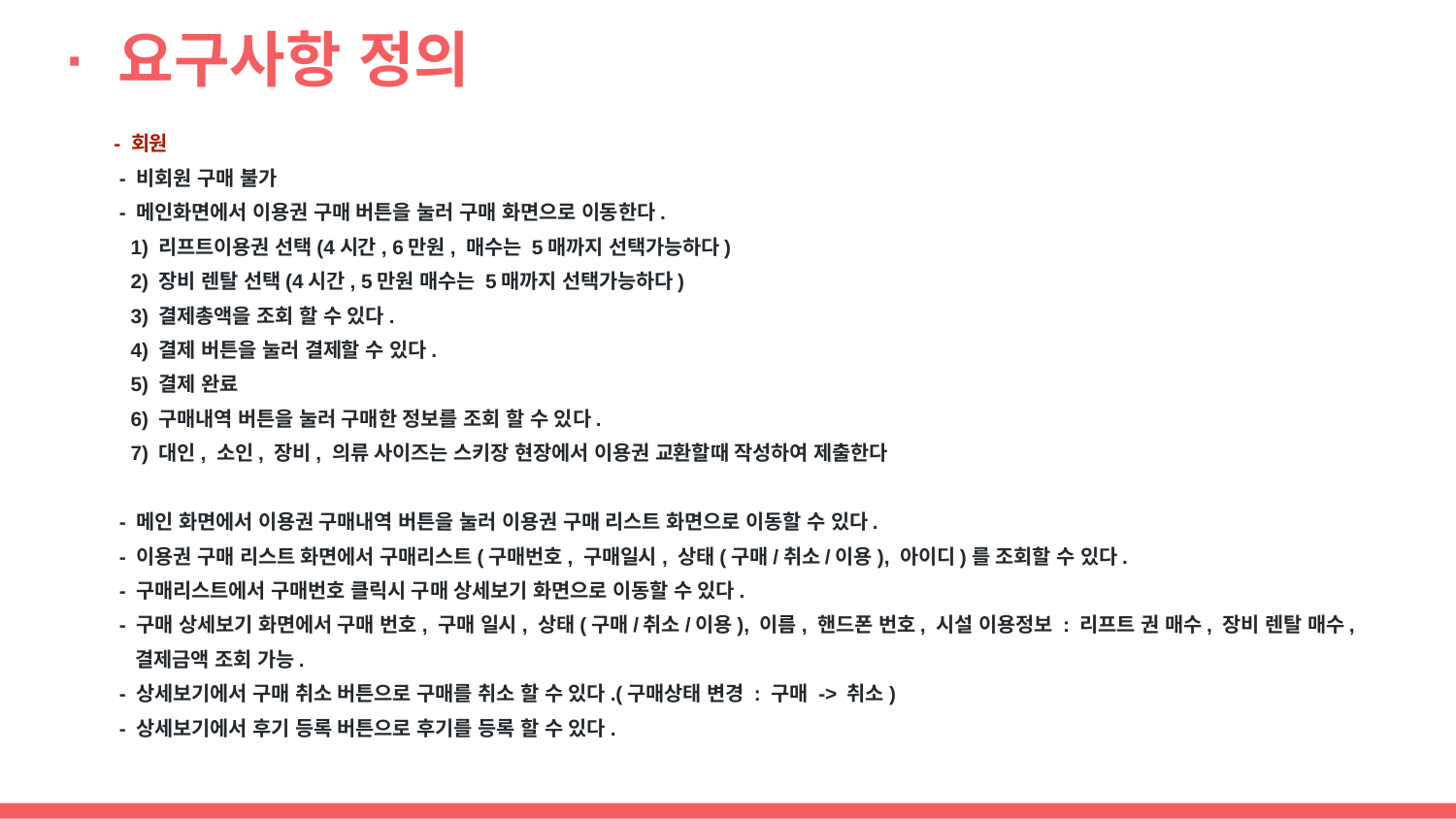

# · 요구사항 정의

- 회원
 - 비회원 구매 불가
 - 메인화면에서 이용권 구매 버튼을 눌러 구매 화면으로 이동한다.
   1) 리프트이용권 선택(4시간, 6만원, 매수는 5매까지 선택가능하다)
   2) 장비 렌탈 선택(4시간, 5만원 매수는 5매까지 선택가능하다)
   3) 결제총액을 조회 할 수 있다.
   4) 결제 버튼을 눌러 결제할 수 있다.
   5) 결제 완료
   6) 구매내역 버튼을 눌러 구매한 정보를 조회 할 수 있다.
   7) 대인, 소인, 장비, 의류 사이즈는 스키장 현장에서 이용권 교환할때 작성하여 제출한다

 - 메인 화면에서 이용권 구매내역 버튼을 눌러 이용권 구매 리스트 화면으로 이동할 수 있다.
 - 이용권 구매 리스트 화면에서 구매리스트(구매번호, 구매일시, 상태(구매/취소/이용), 아이디)를 조회할 수 있다.
 - 구매리스트에서 구매번호 클릭시 구매 상세보기 화면으로 이동할 수 있다.
 - 구매 상세보기 화면에서 구매 번호, 구매 일시, 상태(구매/취소/이용), 이름, 핸드폰 번호, 시설 이용정보 : 리프트 권 매수, 장비 렌탈 매수,
   결제금액 조회 가능.
 - 상세보기에서 구매 취소 버튼으로 구매를 취소 할 수 있다.(구매상태 변경 : 구매 -> 취소)
 - 상세보기에서 후기 등록 버튼으로 후기를 등록 할 수 있다.